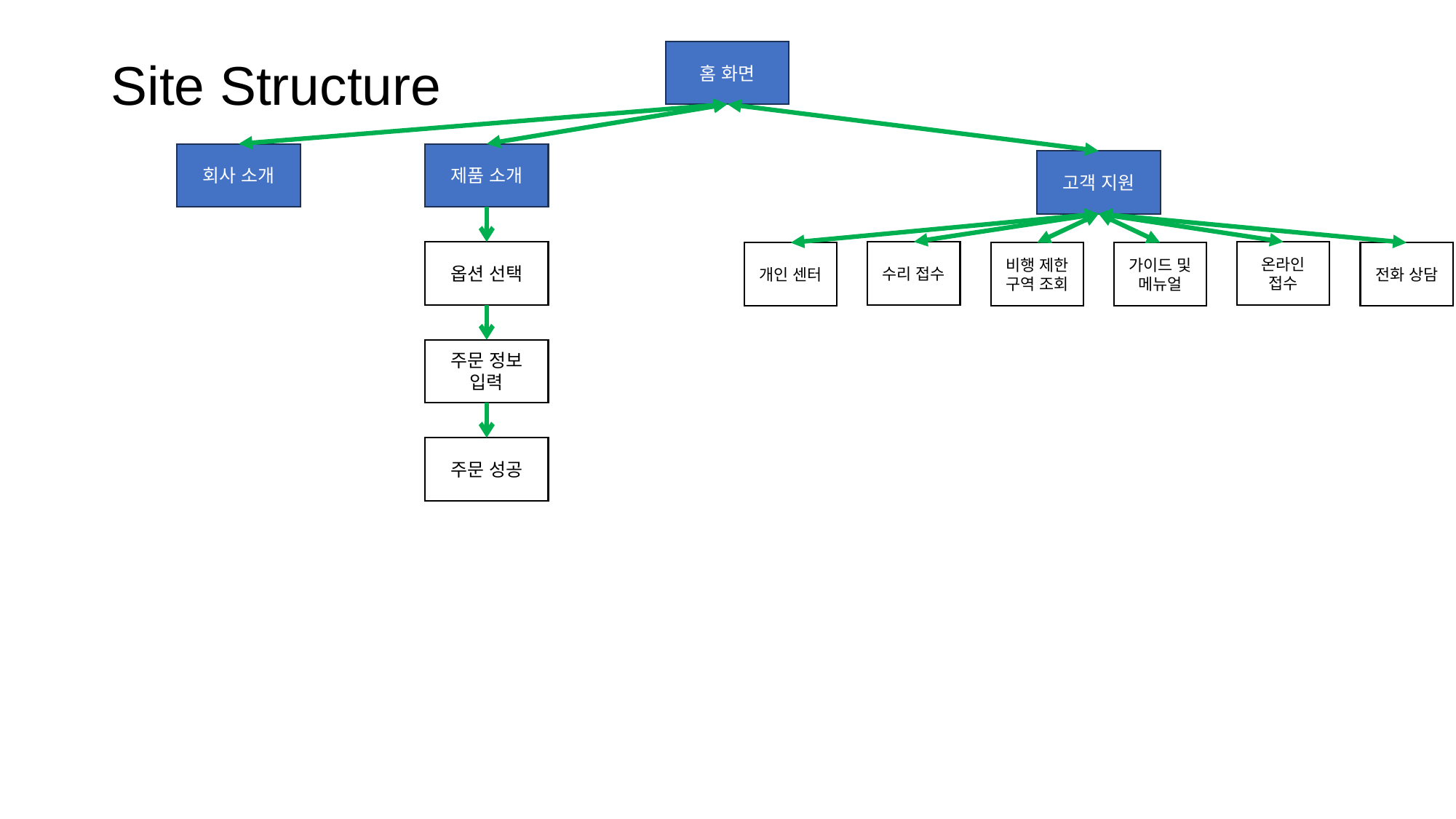

홈 화면
# Site Structure
회사 소개
제품 소개
고객 지원
옵션 선택
수리 접수
온라인 접수
개인 센터
비행 제한 구역 조회
가이드 및 메뉴얼
전화 상담
주문 정보 입력
주문 성공